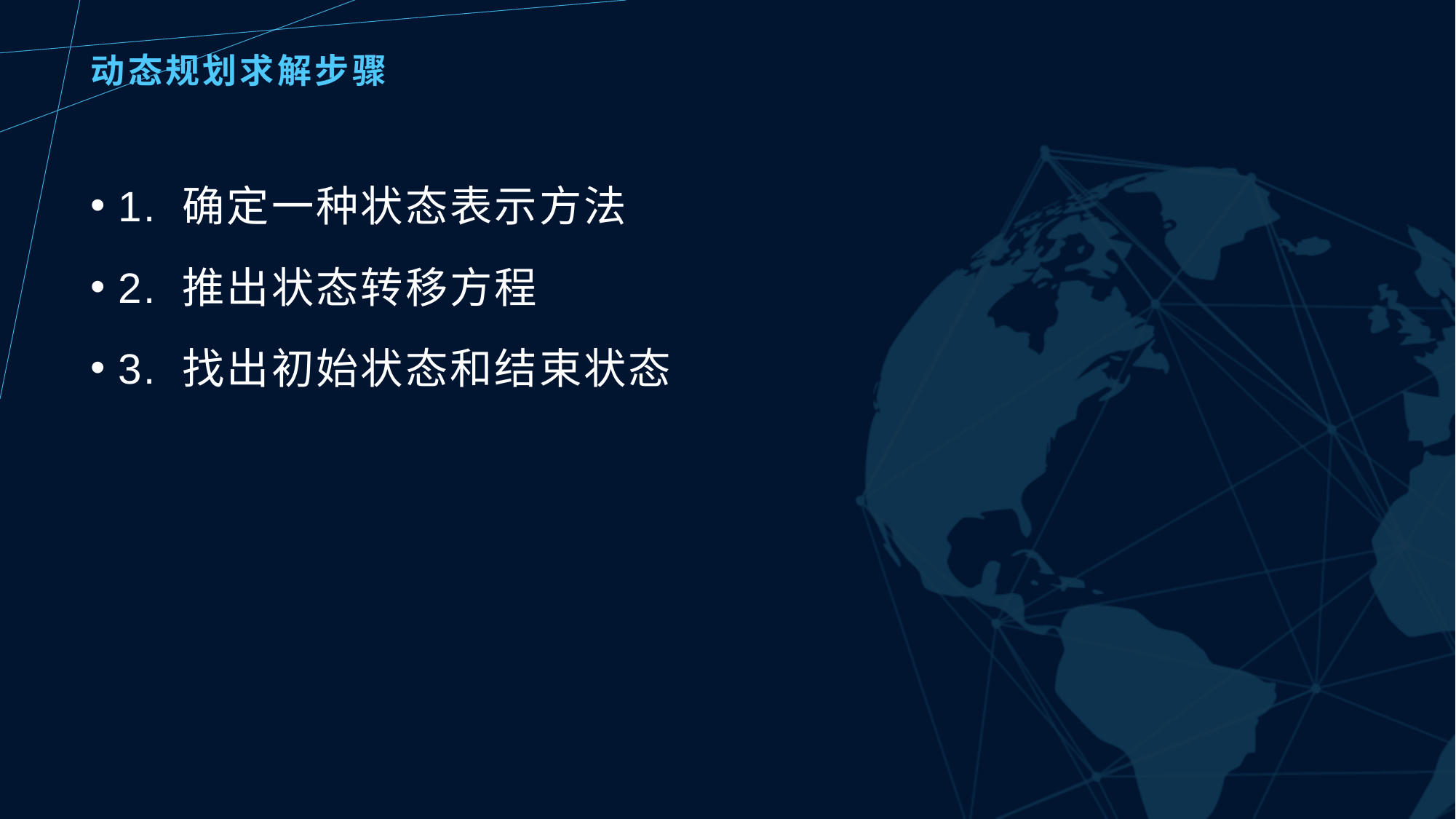

# 动态规划求解步骤
1. 确定一种状态表示方法
2. 推出状态转移方程
3. 找出初始状态和结束状态